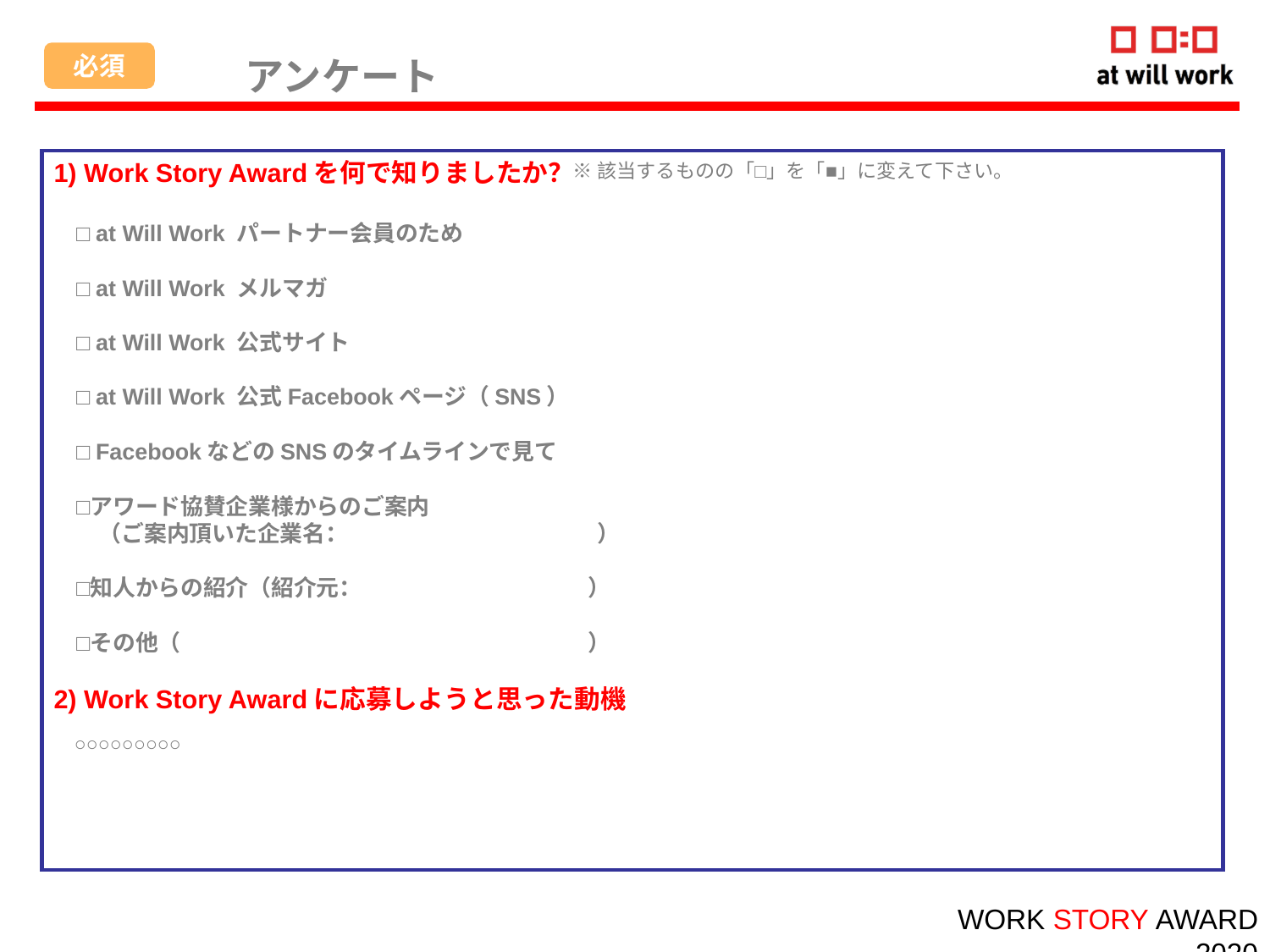

必須
# アンケート
1) Work Story Awardを何で知りましたか？

　□at Will Work パートナー会員のため

　□at Will Work メルマガ

　□at Will Work 公式サイト

　□at Will Work 公式Facebookページ（SNS）

　□FacebookなどのSNSのタイムラインで見て

　□アワード協賛企業様からのご案内
　　（ご案内頂いた企業名：　　　　　　　　　　　）

　□知人からの紹介（紹介元：　　　　　　　　　　）

　□その他（　　　　　　　　　　　　　　　　　　）

2) Work Story Awardに応募しようと思った動機

※該当するものの「□」を「■」に変えて下さい。
○○○○○○○○○